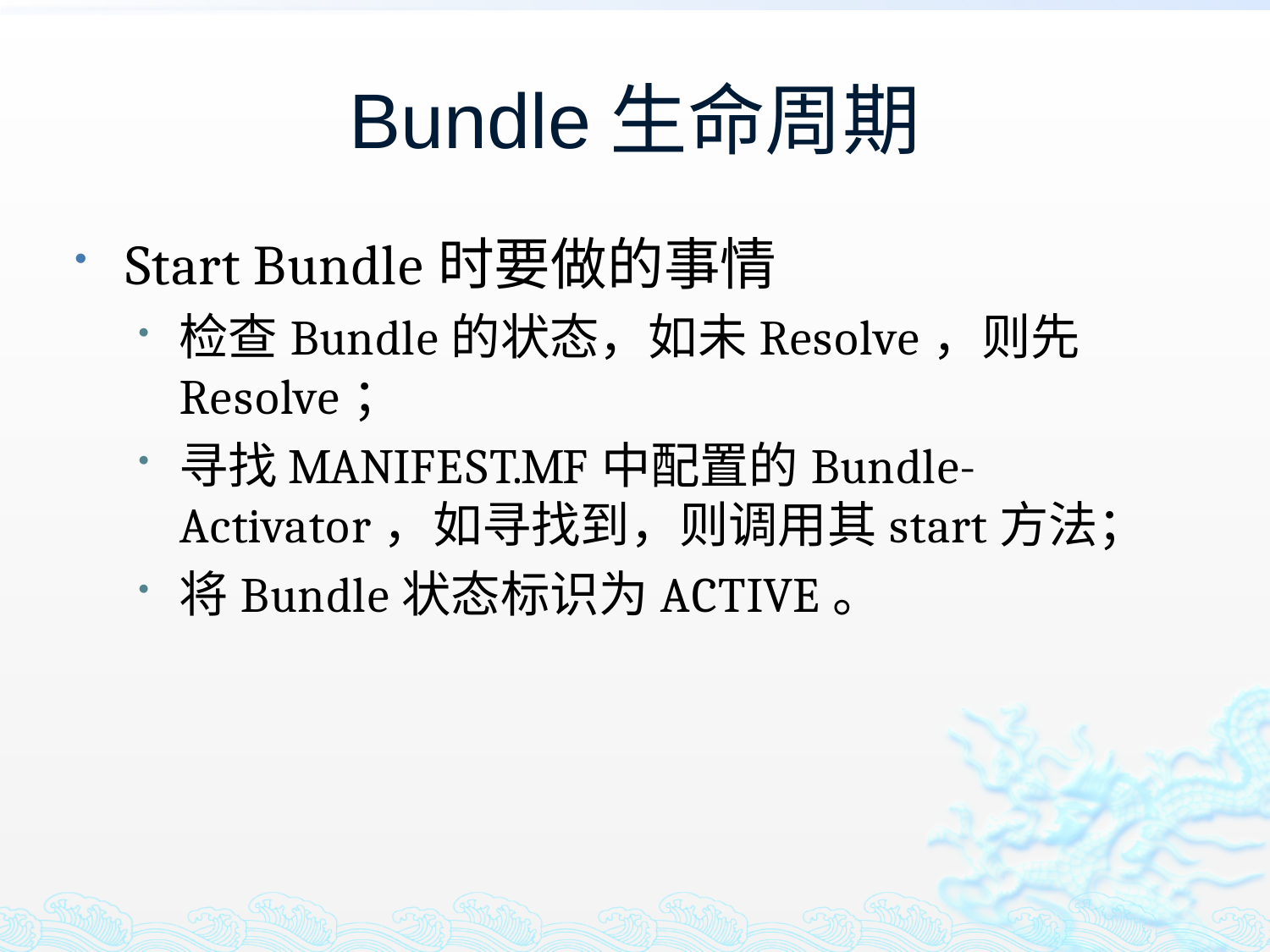

# Bundle生命周期
Start Bundle时要做的事情
检查Bundle的状态，如未Resolve，则先Resolve；
寻找MANIFEST.MF中配置的Bundle-Activator，如寻找到，则调用其start方法；
将Bundle状态标识为ACTIVE。